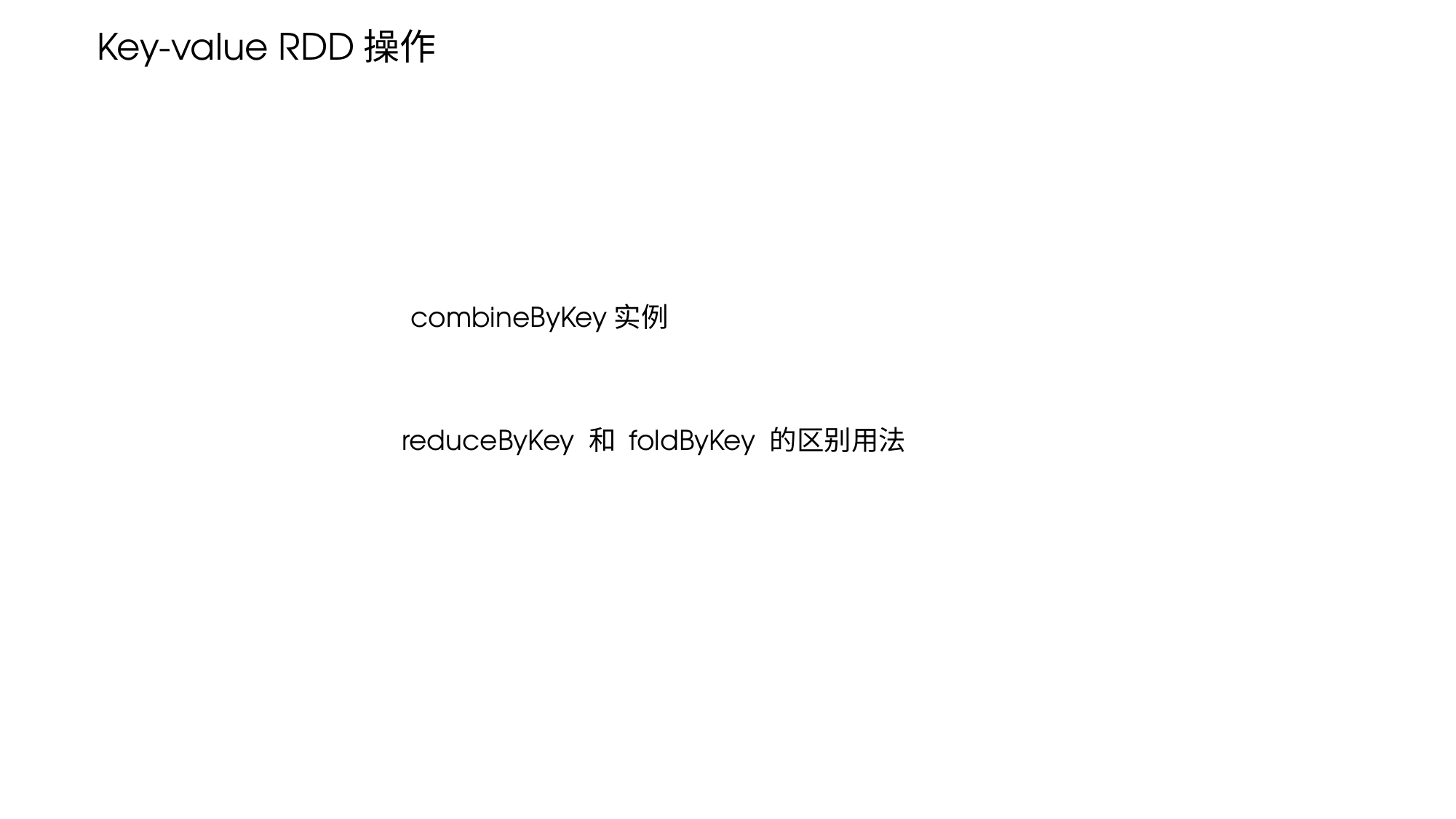

Key-value RDD操作
combineByKey实例
reduceByKey 和 foldByKey 的区别用法